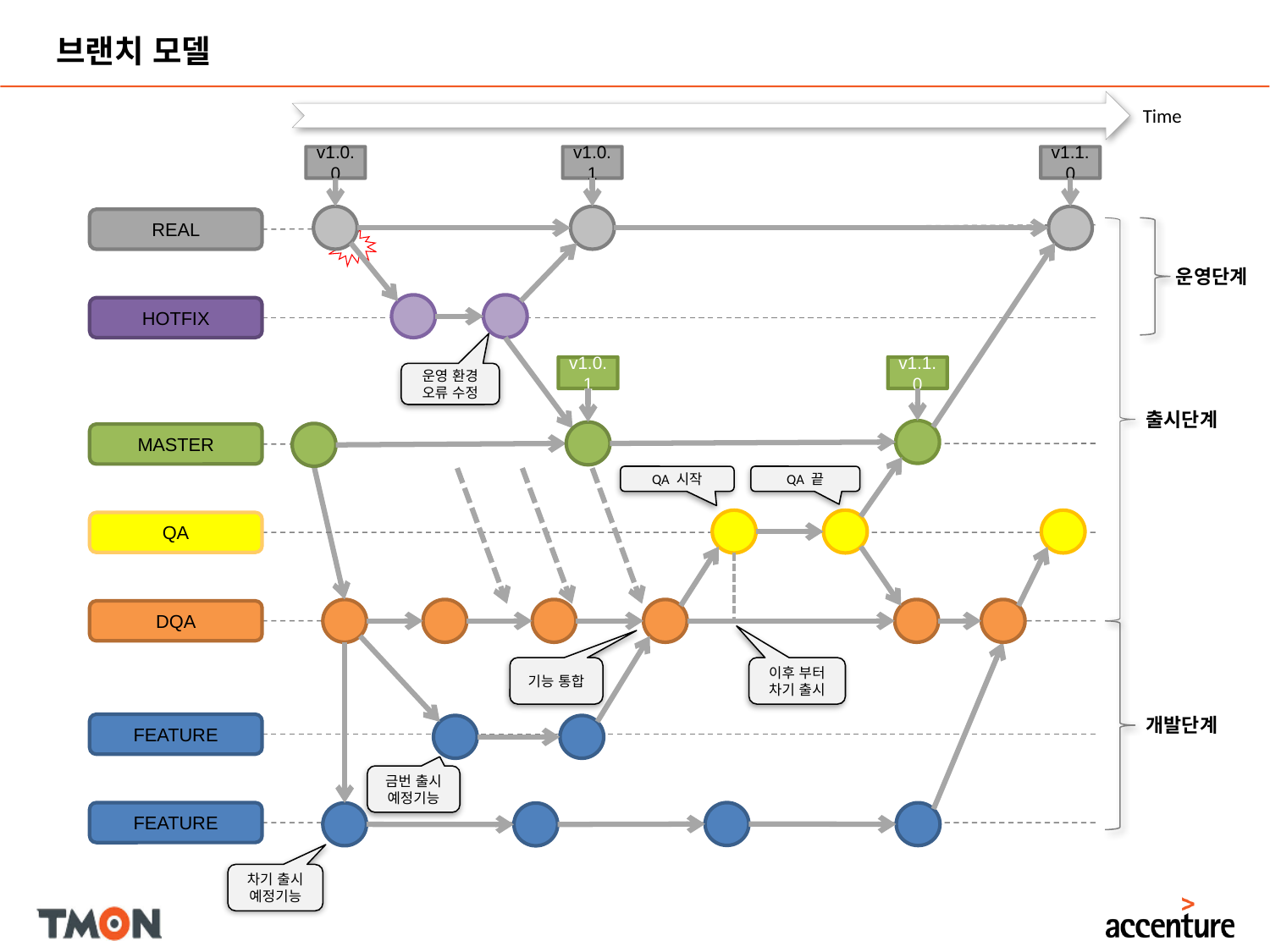

# 브랜치 모델

Time
v1.0.0
v1.0.1
v1.1.0

REAL

운영단계

HOTFIX
v1.0.1
v1.1.0
운영 환경 오류 수정
출시단계

MASTER
QA 시작
QA 끝

QA

DQA

기능 통합
이후 부터 차기 출시
개발단계
FEATURE

금번 출시 예정기능

FEATURE

차기 출시 예정기능